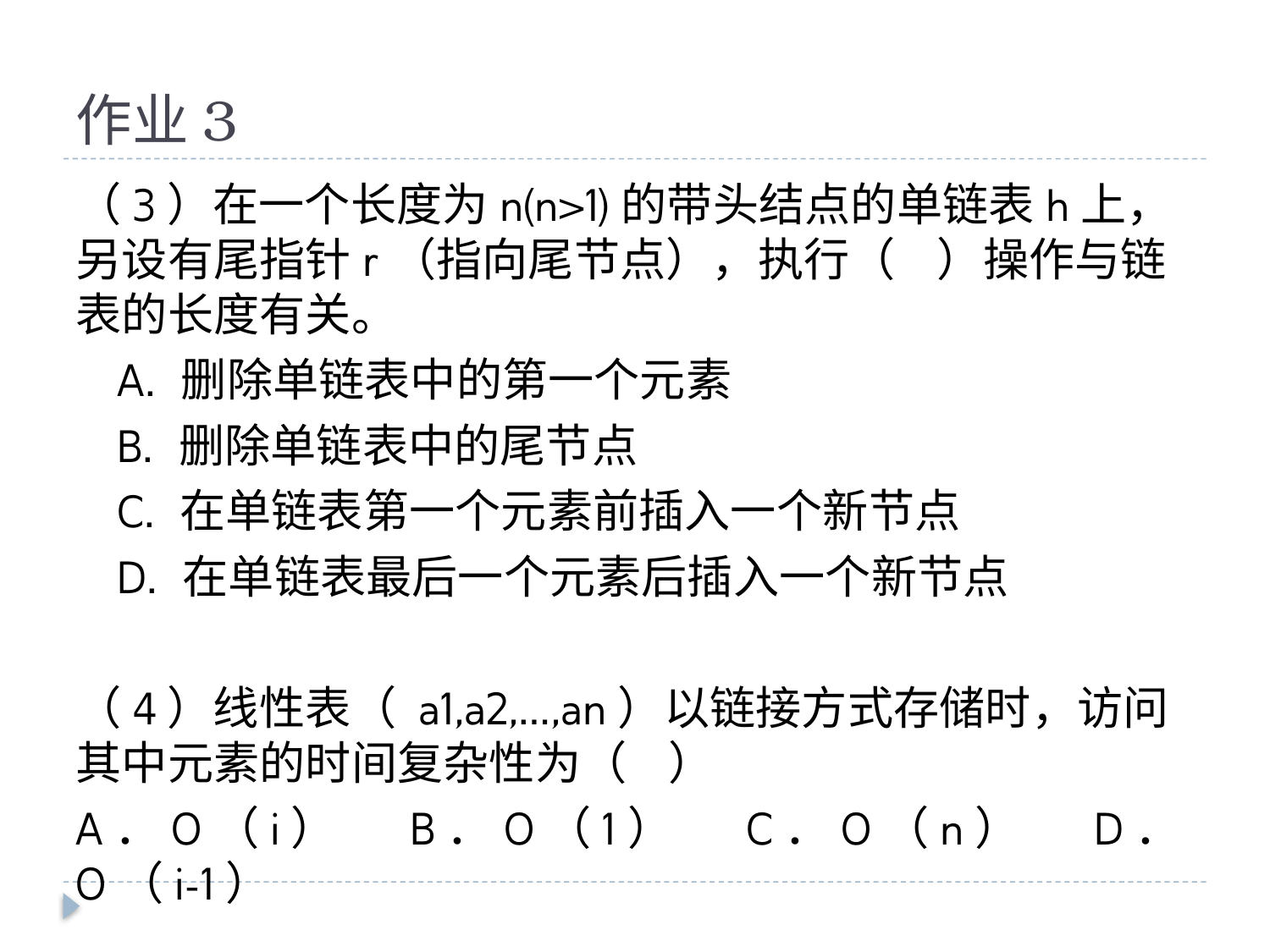

# 作业3
（3）在一个长度为n(n>1)的带头结点的单链表h上，另设有尾指针r（指向尾节点），执行（    ）操作与链表的长度有关。
   A. 删除单链表中的第一个元素
   B. 删除单链表中的尾节点
   C. 在单链表第一个元素前插入一个新节点
   D. 在单链表最后一个元素后插入一个新节点

（4）线性表（ a1,a2,…,an）以链接方式存储时，访问其中元素的时间复杂性为（    ）
A．O（i）      B．O（1）      C．O（n）      D．O（i-1）